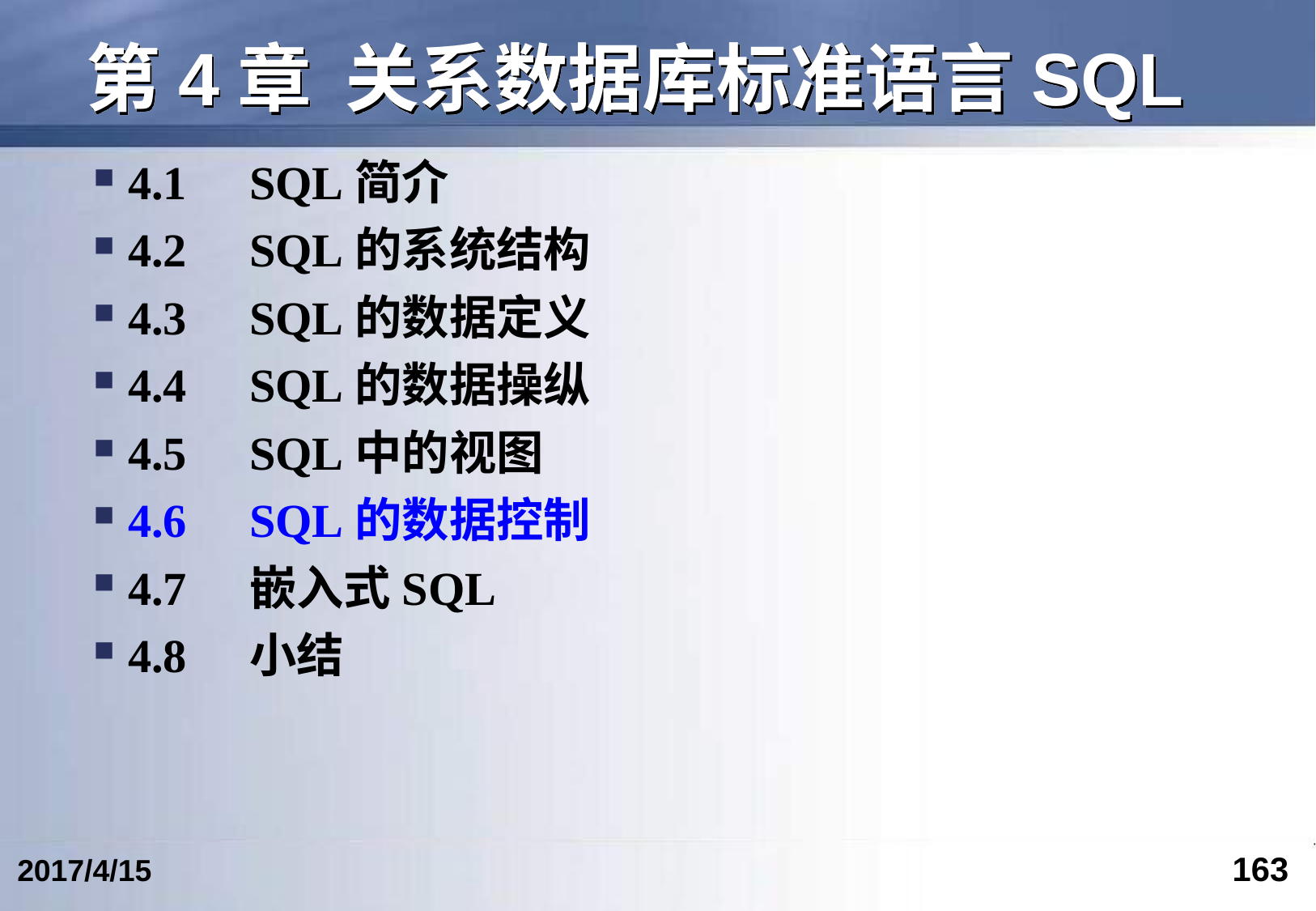

# 第4章  关系数据库标准语言SQL
4.1	SQL简介
4.2	SQL的系统结构
4.3	SQL的数据定义
4.4	SQL的数据操纵
4.5	SQL中的视图
4.6	SQL的数据控制
4.7	嵌入式SQL
4.8	小结
163
2017/4/15